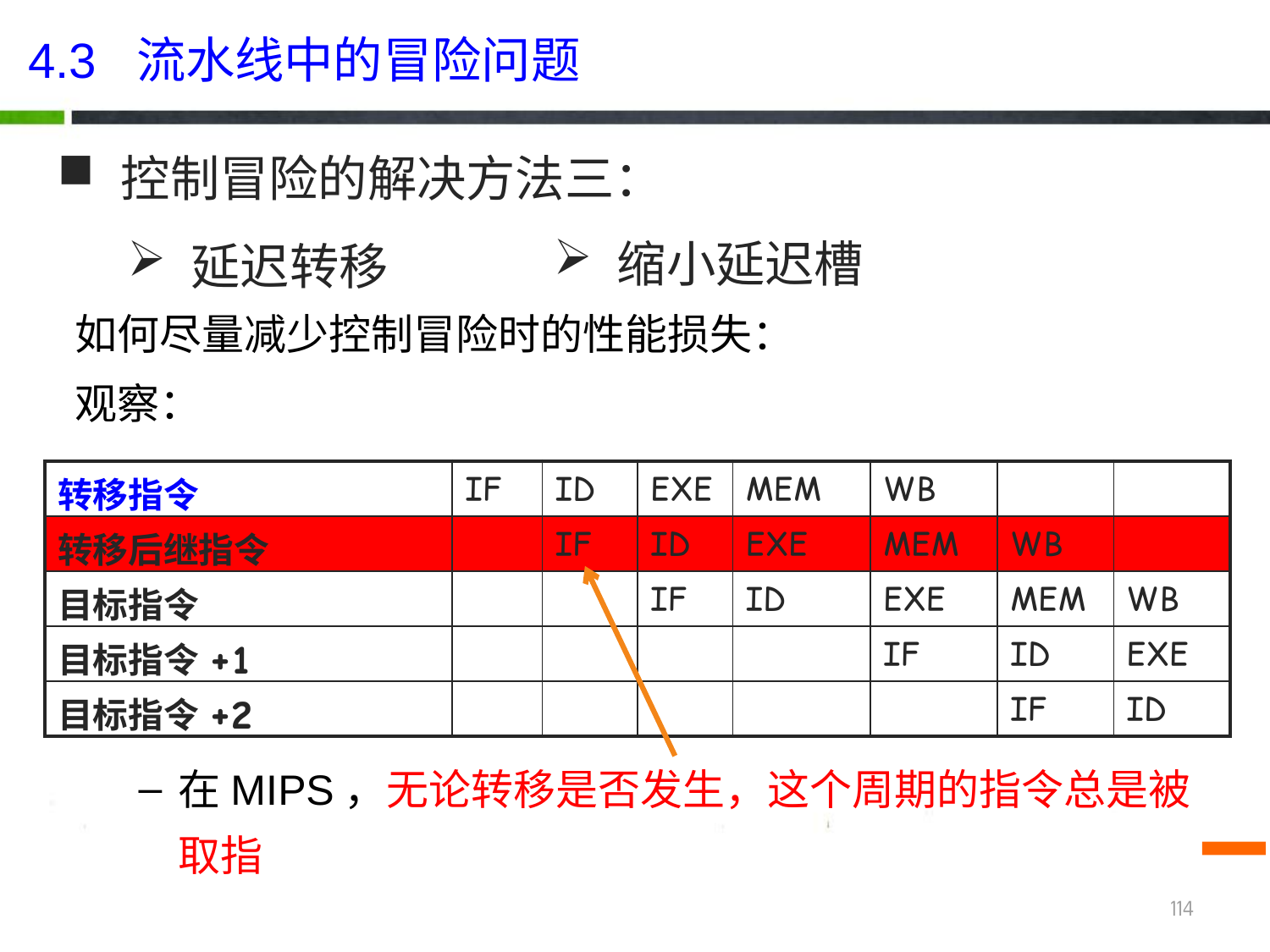

4.3  流水线中的冒险问题
控制冒险的解决方法三：
缩小延迟槽
延迟转移
如何尽量减少控制冒险时的性能损失：
观察：

在MIPS，无论转移是否发生，这个周期的指令总是被取指
| 转移指令 | IF | ID | EXE | MEM | WB |  |  |
| --- | --- | --- | --- | --- | --- | --- | --- |
| 转移后继指令 |  | IF | ID | EXE | MEM | WB |  |
| 目标指令 |  |  | IF | ID | EXE | MEM | WB |
| 目标指令+1 |  |  |  |  | IF | ID | EXE |
| 目标指令+2 |  |  |  |  |  | IF | ID |
114